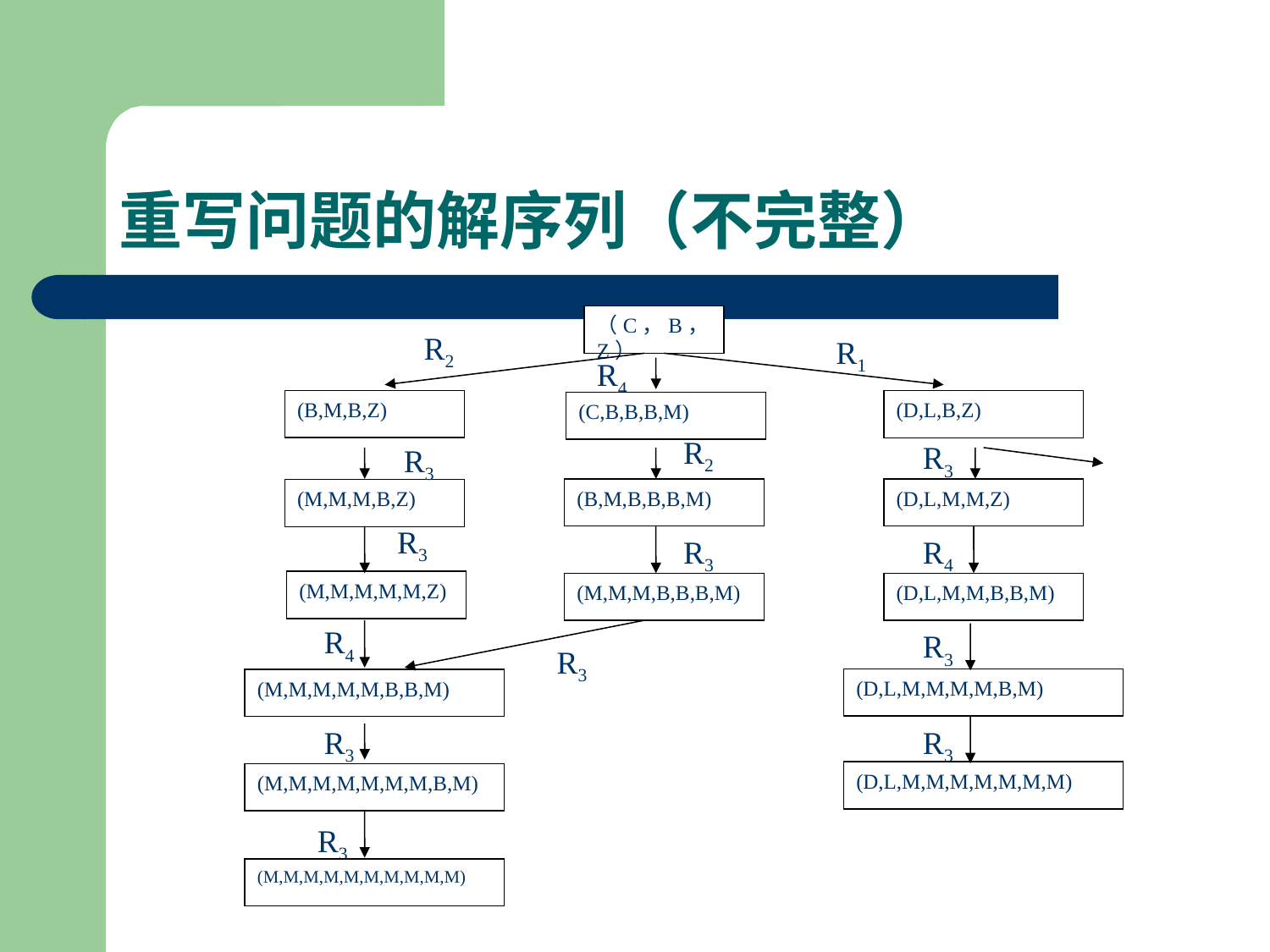

# 重写问题的解序列（不完整）
（C，B，Z）
R2
R1
R4

(B,M,B,Z)
(D,L,B,Z)
(C,B,B,B,M)
R2
R3
R3

(B,M,B,B,B,M)
(D,L,M,M,Z)
(M,M,M,B,Z)
R3

R3
R4

(M,M,M,M,M,Z)
(M,M,M,B,B,B,M)
(D,L,M,M,B,B,M)
R4

R3

R3
(D,L,M,M,M,M,B,M)
(M,M,M,M,M,B,B,M)
R3
R3

(D,L,M,M,M,M,M,M,M)
(M,M,M,M,M,M,M,B,M)

R3
(M,M,M,M,M,M,M,M,M,M)
46